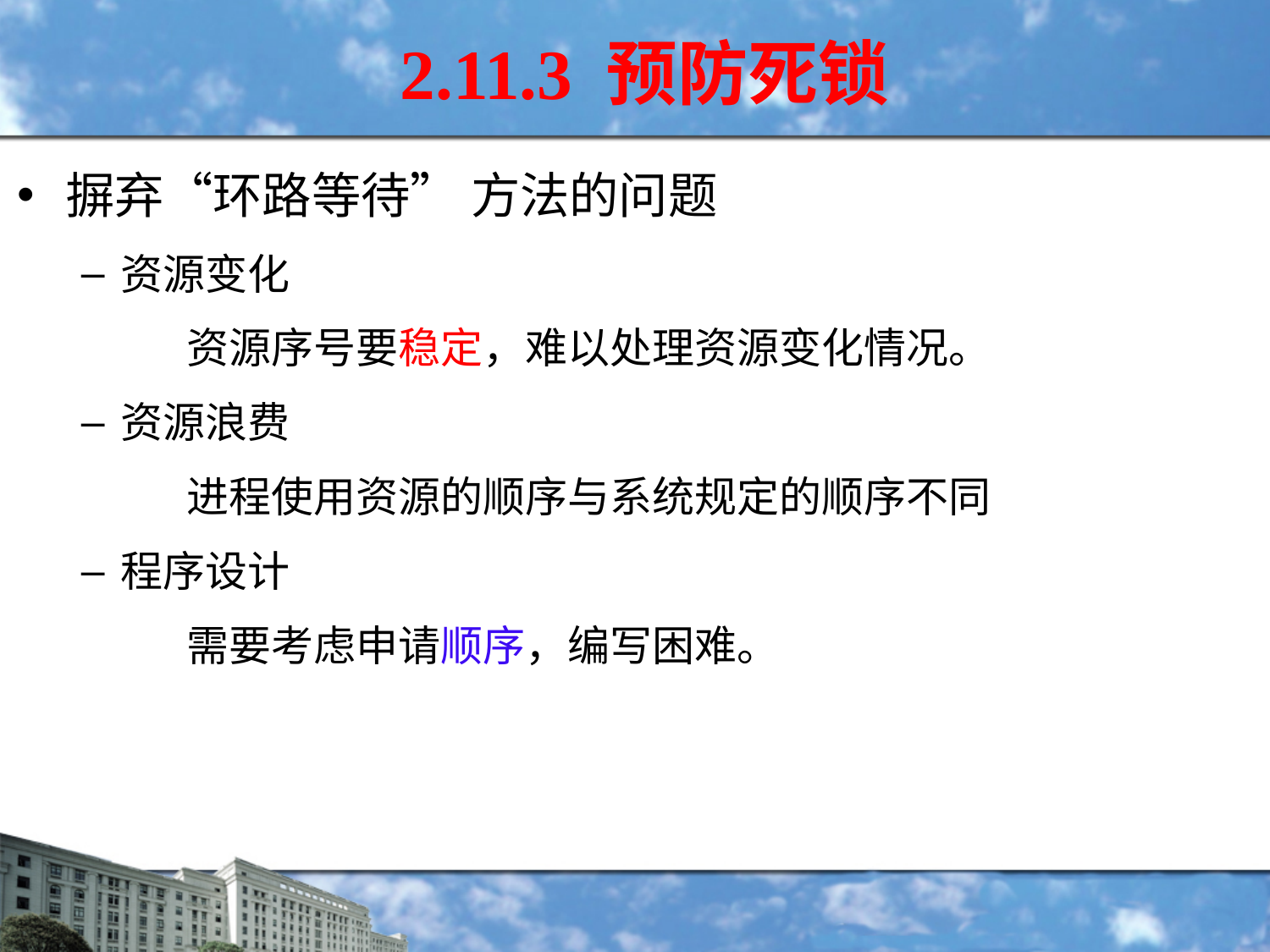

2.11.3 预防死锁
摒弃“环路等待” 方法的问题
资源变化
          资源序号要稳定，难以处理资源变化情况。
资源浪费
          进程使用资源的顺序与系统规定的顺序不同
程序设计
          需要考虑申请顺序，编写困难。